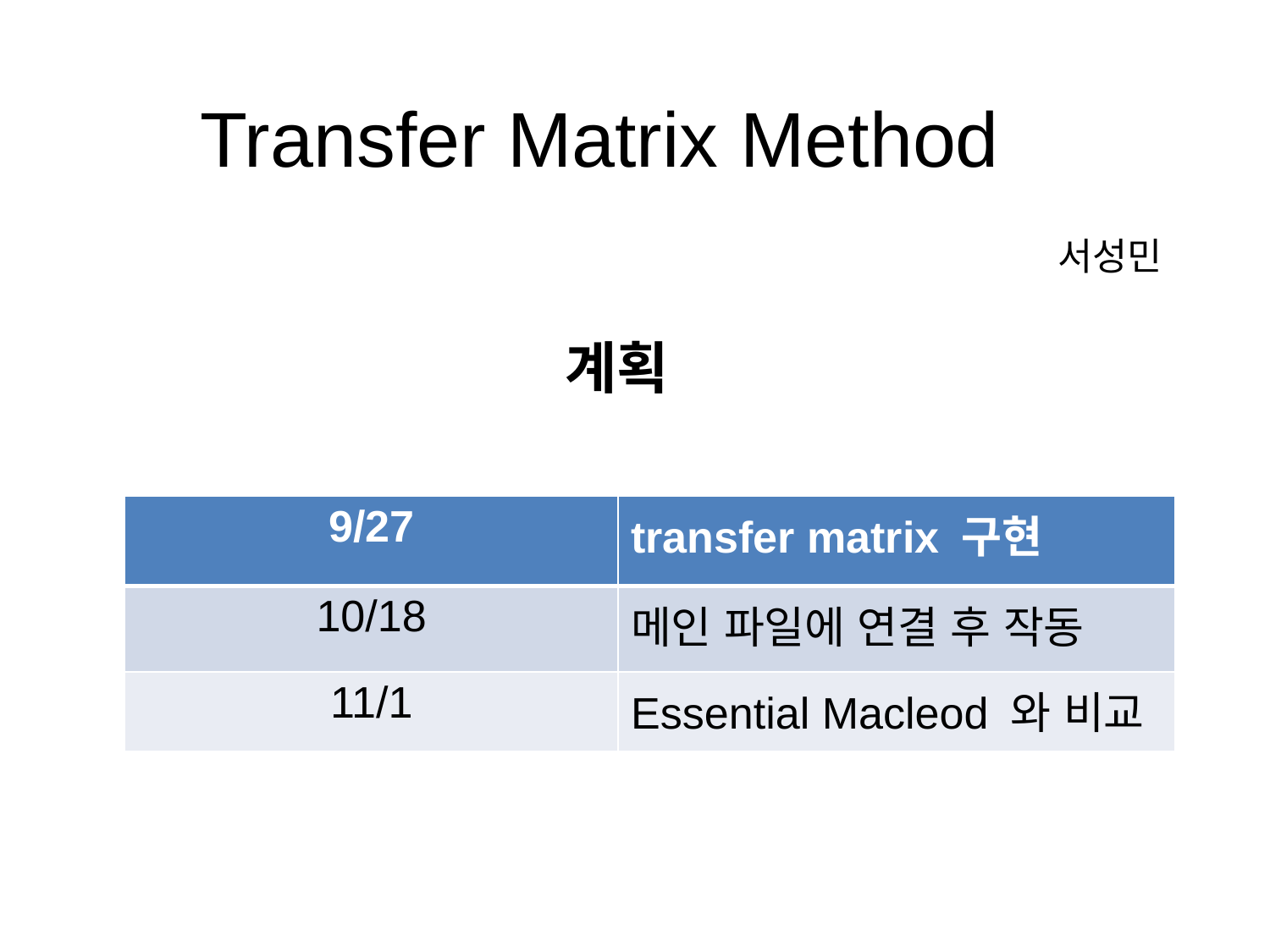

Transfer Matrix Method
# 서성민
계획
| 9/27 | transfer matrix 구현 |
| --- | --- |
| 10/18 | 메인 파일에 연결 후 작동 |
| 11/1 | Essential Macleod 와 비교 |